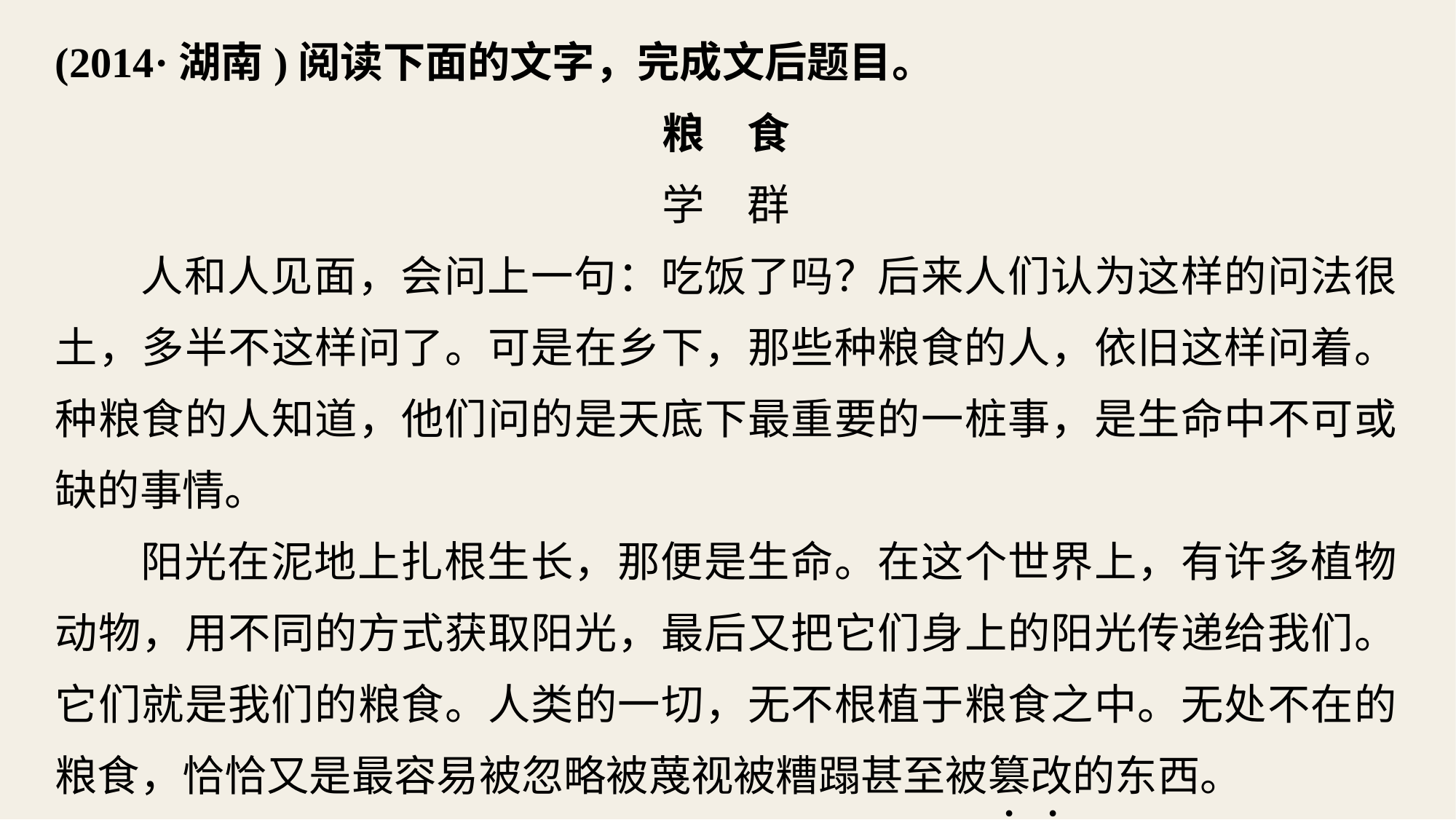

(2014·湖南)阅读下面的文字，完成文后题目。
粮　食
学　群
人和人见面，会问上一句：吃饭了吗？后来人们认为这样的问法很土，多半不这样问了。可是在乡下，那些种粮食的人，依旧这样问着。种粮食的人知道，他们问的是天底下最重要的一桩事，是生命中不可或缺的事情。
阳光在泥地上扎根生长，那便是生命。在这个世界上，有许多植物动物，用不同的方式获取阳光，最后又把它们身上的阳光传递给我们。它们就是我们的粮食。人类的一切，无不根植于粮食之中。无处不在的粮食，恰恰又是最容易被忽略被蔑视被糟蹋甚至被篡改的东西。
·  ·